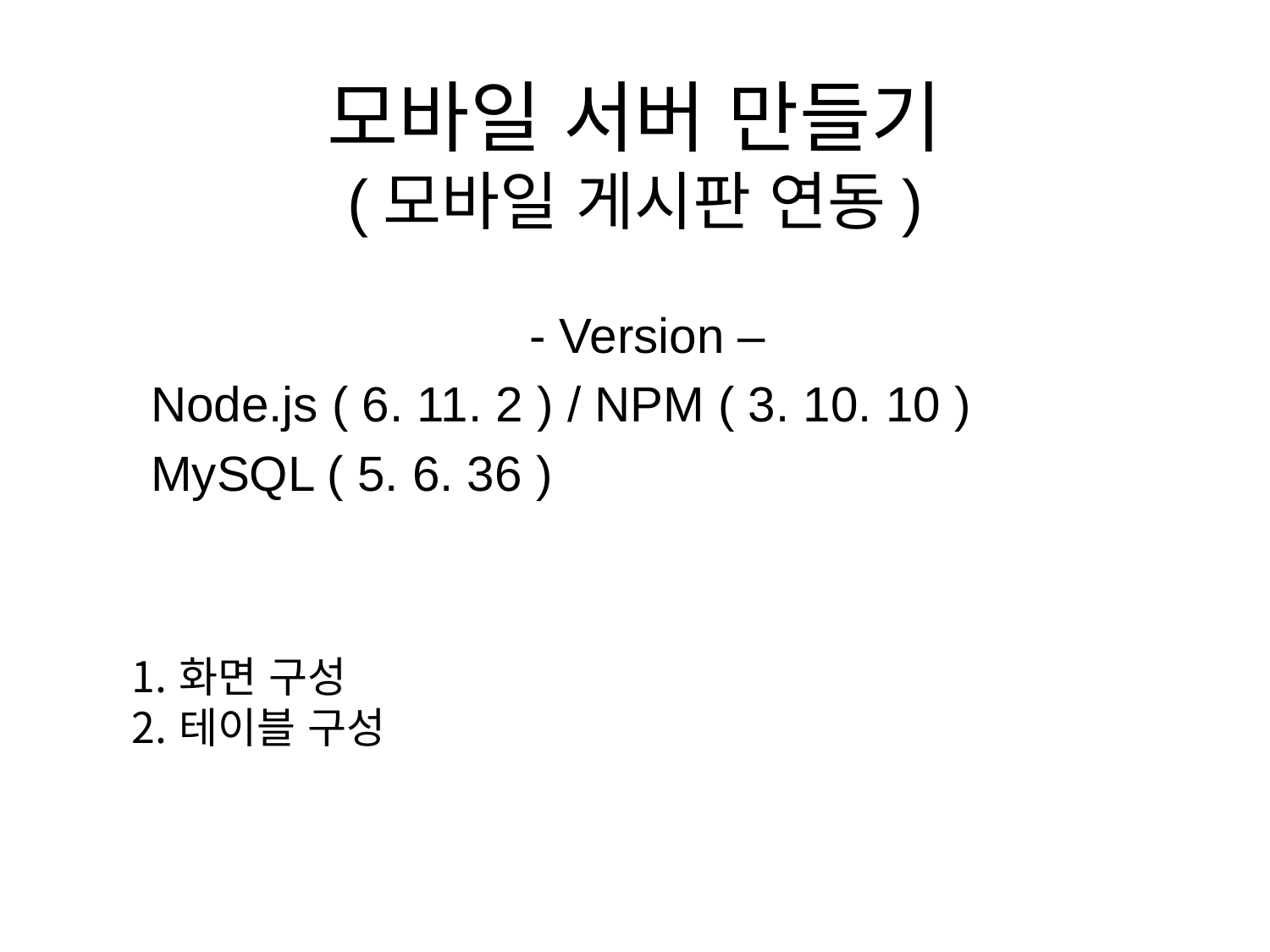

# 모바일 서버 만들기 (모바일 게시판 연동)
 - Version –
     Node.js ( 6. 11. 2 ) / NPM ( 3. 10. 10 )
     MySQL ( 5. 6. 36 )
화면 구성
테이블 구성